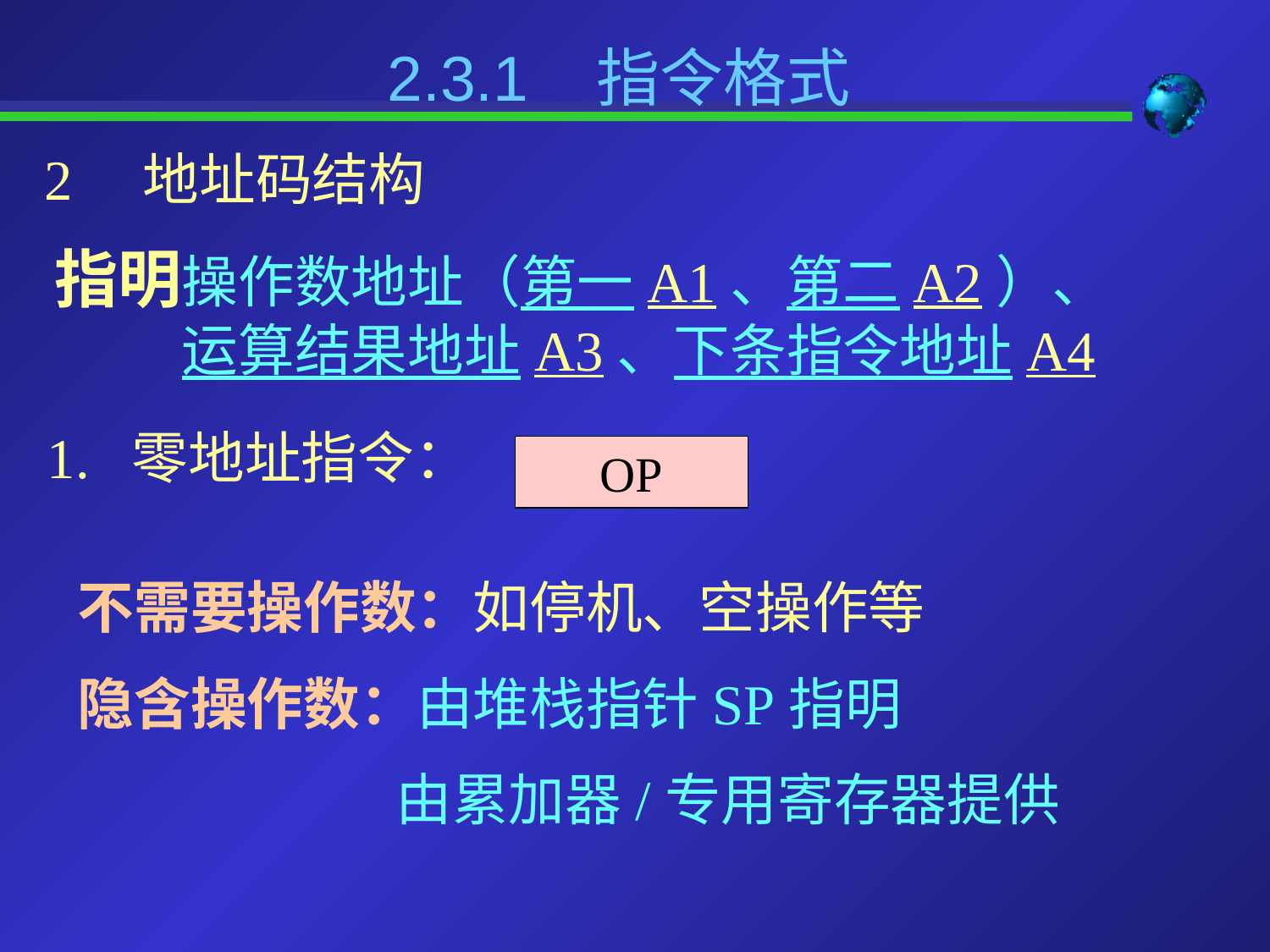

2.3.1   指令格式
2    地址码结构
指明操作数地址（第一A1、第二A2）、
          运算结果地址A3、下条指令地址A4
1.  零地址指令：
OP
不需要操作数：如停机、空操作等
隐含操作数：由堆栈指针SP指明
                        由累加器/专用寄存器提供
4